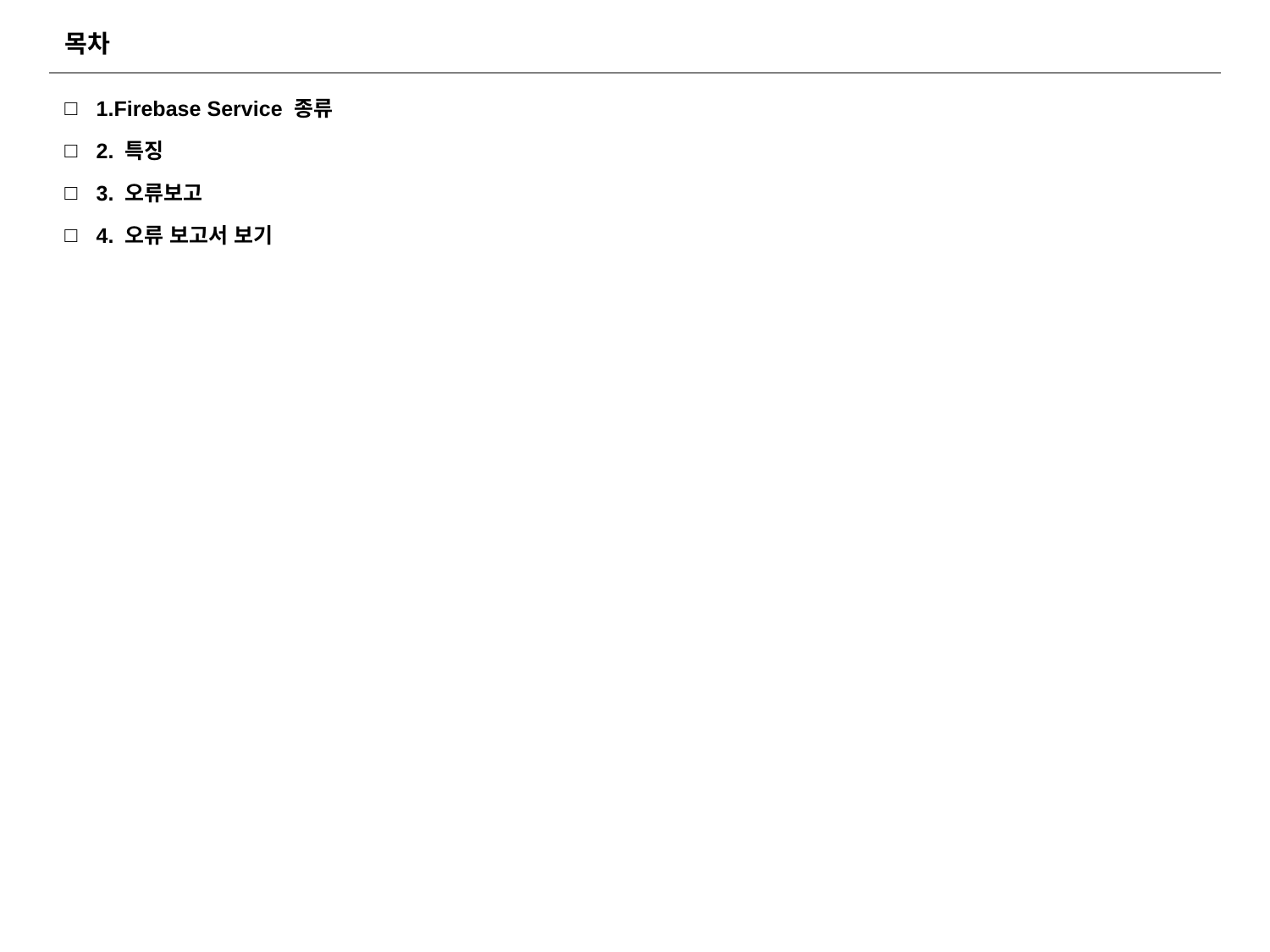

# 목차
1.Firebase Service 종류
2. 특징
3. 오류보고
4. 오류 보고서 보기